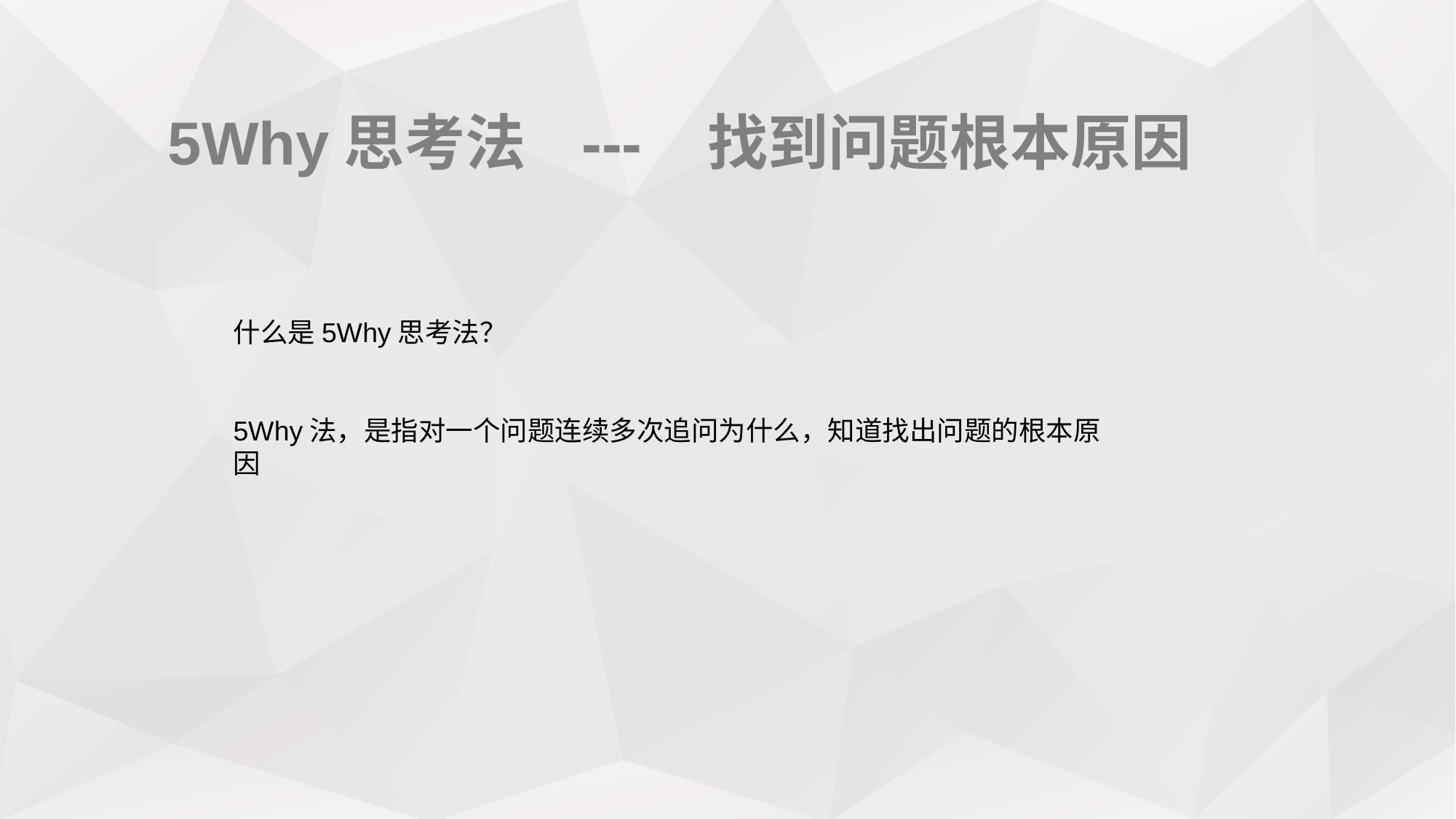

5Why思考法   ---   找到问题根本原因
什么是5Why思考法？

5Why法，是指对一个问题连续多次追问为什么，知道找出问题的根本原因